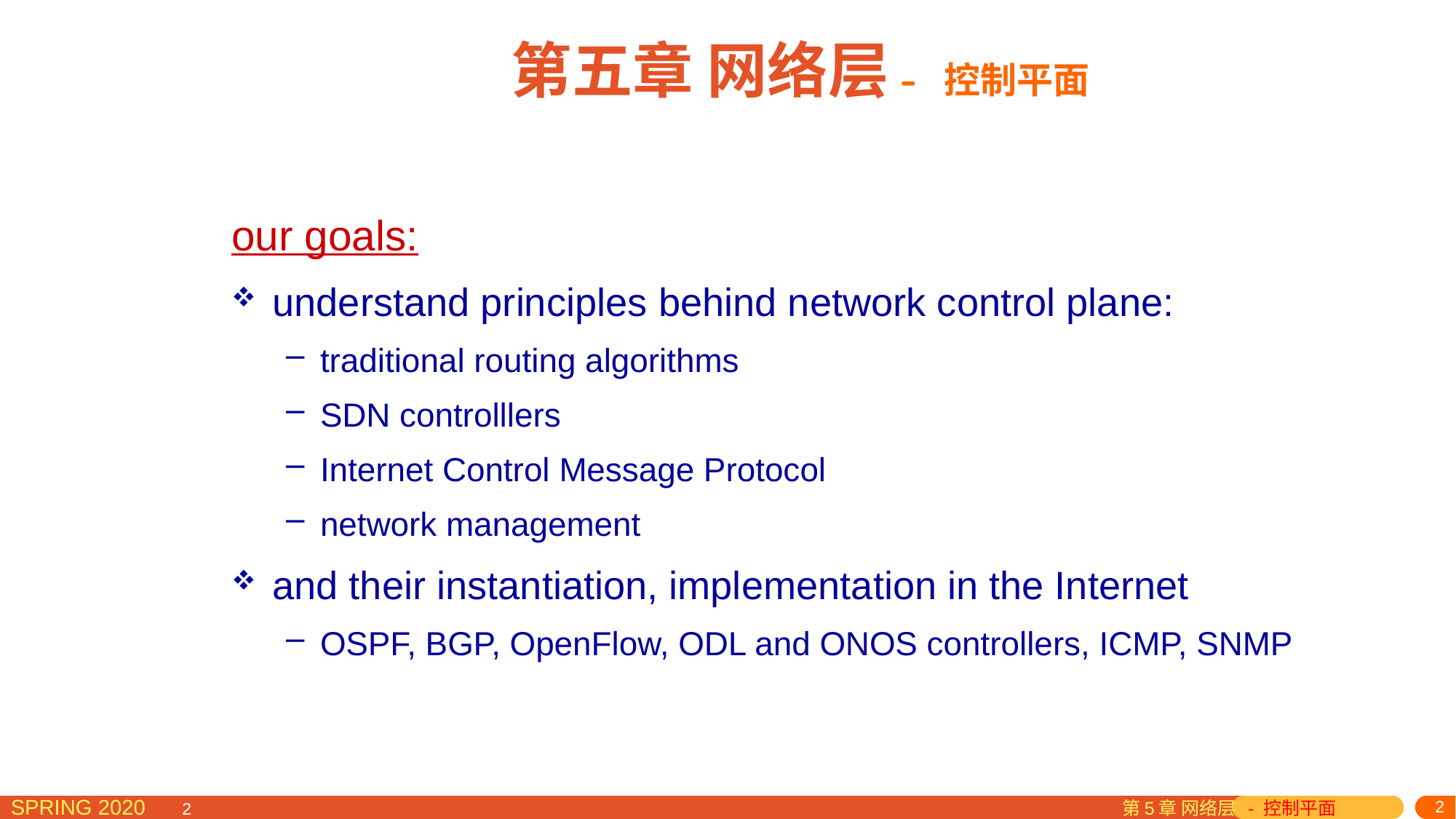

# 第五章 网络层
- 控制平面
our goals:
understand principles behind network control plane:
traditional routing algorithms
SDN controlllers
Internet Control Message Protocol
network management
and their instantiation, implementation in the Internet
OSPF, BGP, OpenFlow, ODL and ONOS controllers, ICMP, SNMP
第5章 网络层  - 控制平面